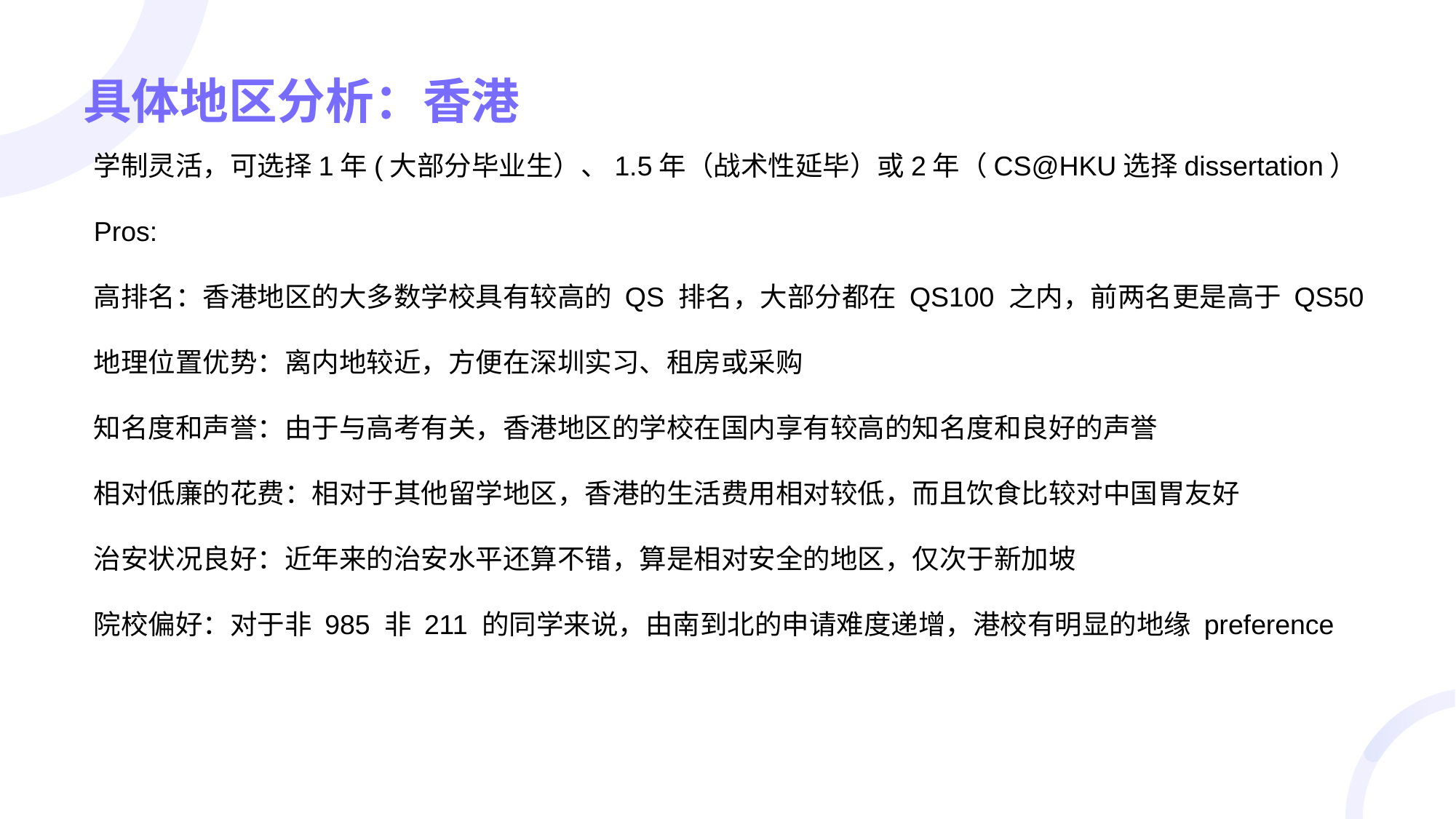

# 具体地区分析：香港
学制灵活，可选择1年(大部分毕业生）、1.5年（战术性延毕）或2年（CS@HKU选择dissertation）

Pros:

高排名：香港地区的大多数学校具有较高的 QS 排名，大部分都在 QS100 之内，前两名更是高于 QS50

地理位置优势：离内地较近，方便在深圳实习、租房或采购

知名度和声誉：由于与高考有关，香港地区的学校在国内享有较高的知名度和良好的声誉

相对低廉的花费：相对于其他留学地区，香港的生活费用相对较低，而且饮食比较对中国胃友好

治安状况良好：近年来的治安水平还算不错，算是相对安全的地区，仅次于新加坡

院校偏好：对于非 985 非 211 的同学来说，由南到北的申请难度递增，港校有明显的地缘 preference